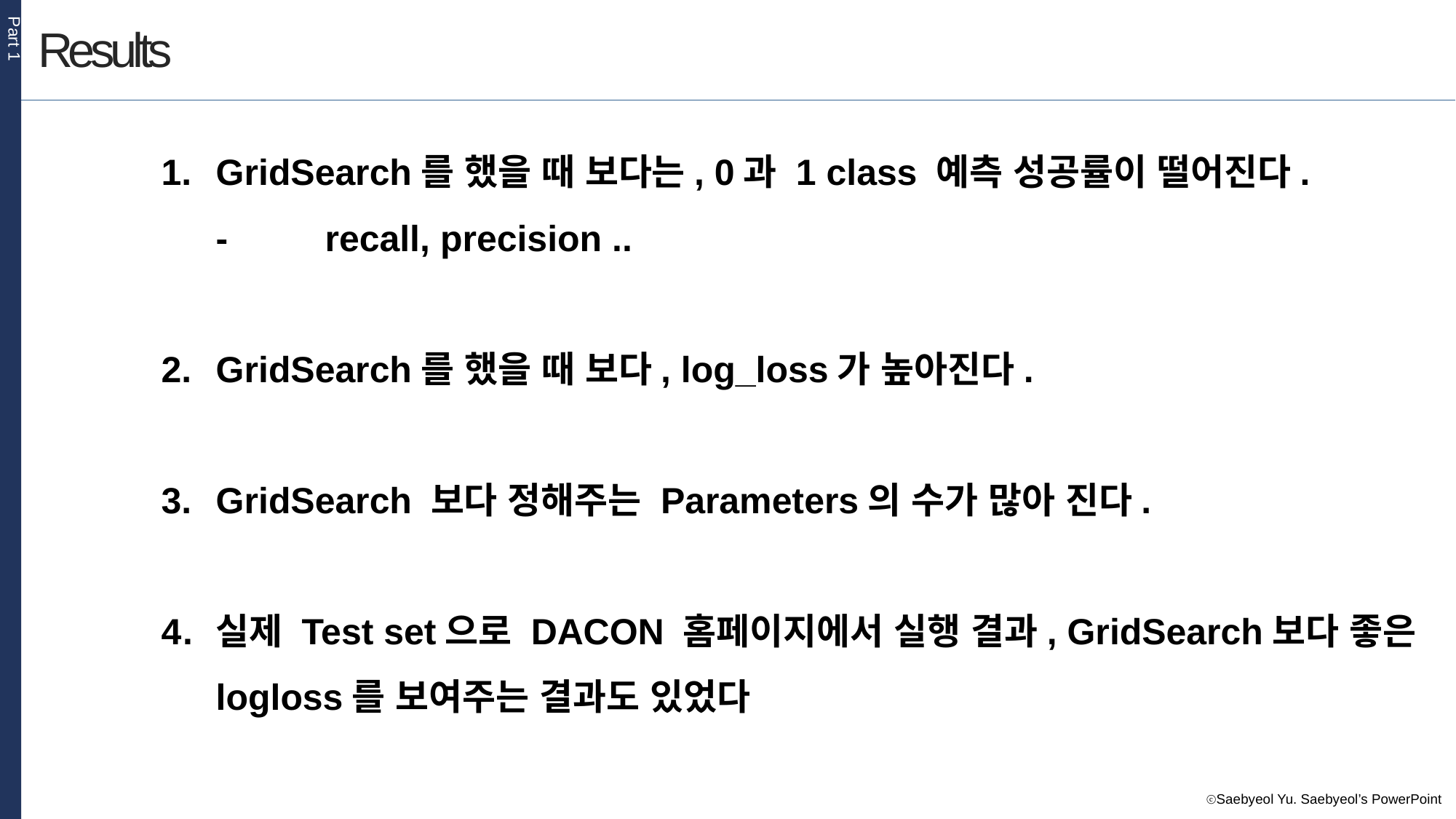

Part 1
Results

GridSearch를 했을 때 보다는, 0과 1 class 예측 성공률이 떨어진다.
-	recall, precision ..

GridSearch를 했을 때 보다, log_loss가 높아진다.

GridSearch 보다 정해주는 Parameters의 수가 많아 진다.

실제 Test set으로 DACON 홈페이지에서 실행 결과, GridSearch보다 좋은 logloss를 보여주는 결과도 있었다

주제를 입력하세요
2
주제를 입력하세요
3
주제를 입력하세요
            1